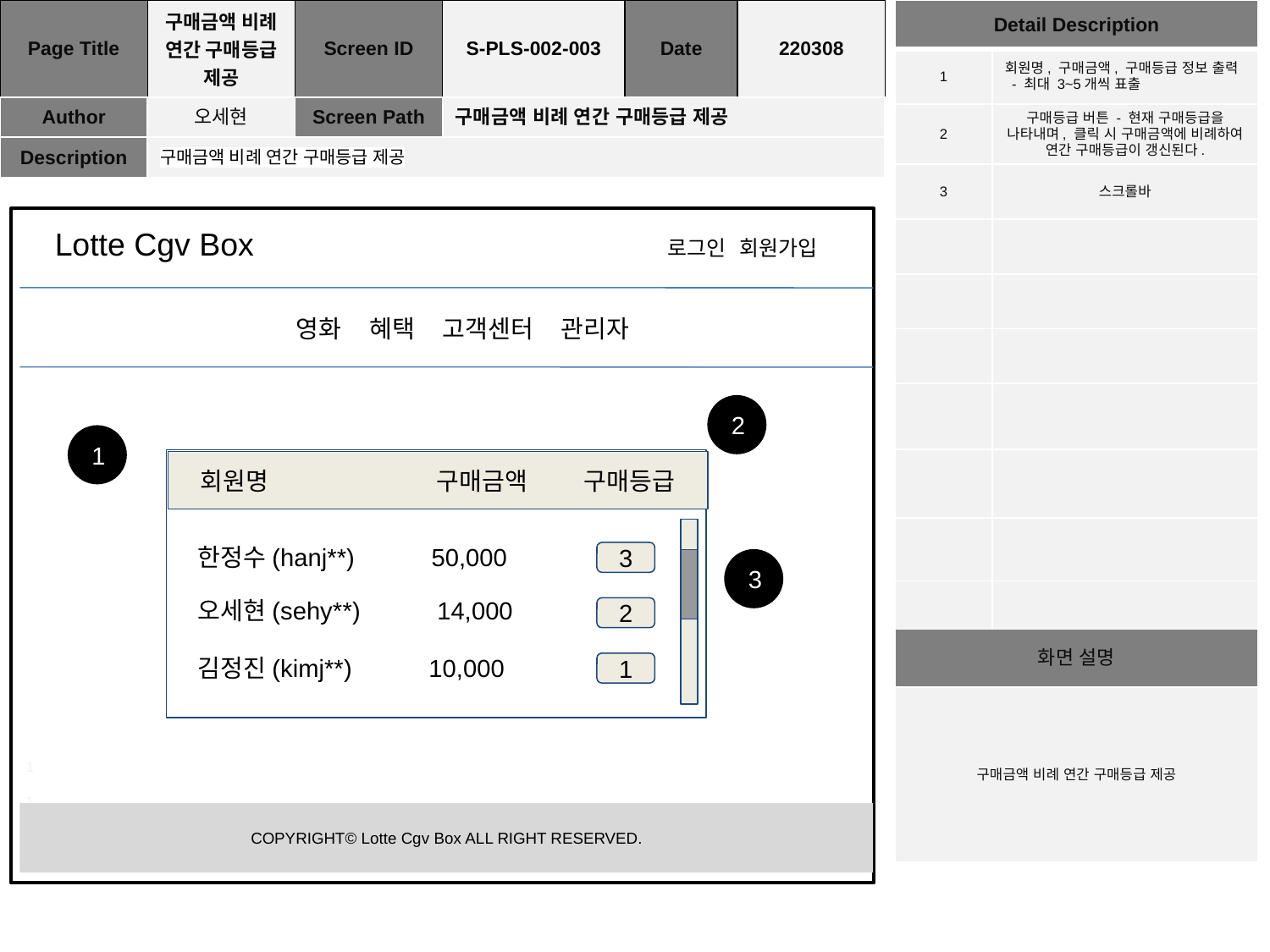

| Page Title | 구매금액 비례 연간 구매등급 제공 | Screen ID | S-PLS-002-003 | Date | 220308 |
| --- | --- | --- | --- | --- | --- |
| Author | 오세현 | Screen Path | 구매금액 비례 연간 구매등급 제공 |  |  |
| Description | 구매금액 비례 연간 구매등급 제공 |  |  |  |  |
| Detail Description |  |
| --- | --- |
| 1 | 회원명, 구매금액, 구매등급 정보 출력 - 최대 3~5개씩 표출 |
| 2 | 구매등급 버튼 - 현재 구매등급을 나타내며, 클릭 시 구매금액에 비례하여 연간 구매등급이 갱신된다. |
| 3 | 스크롤바 |
|  |  |
|  |  |
|  |  |
|  |  |
|  |  |
|  |  |
|  |  |
| 화면 설명 |  |
| 구매금액 비례 연간 구매등급 제공 |  |

Lotte Cgv Box
로그인   회원가입
영화     혜택     고객센터     관리자
2
1

  회원명                        구매금액        구매등급

  한정수(hanj**)           50,000
3
3

  오세현(sehy**)           14,000
2
  김정진(kimj**)           10,000
1
1
1

COPYRIGHT© Lotte Cgv Box ALL RIGHT RESERVED.